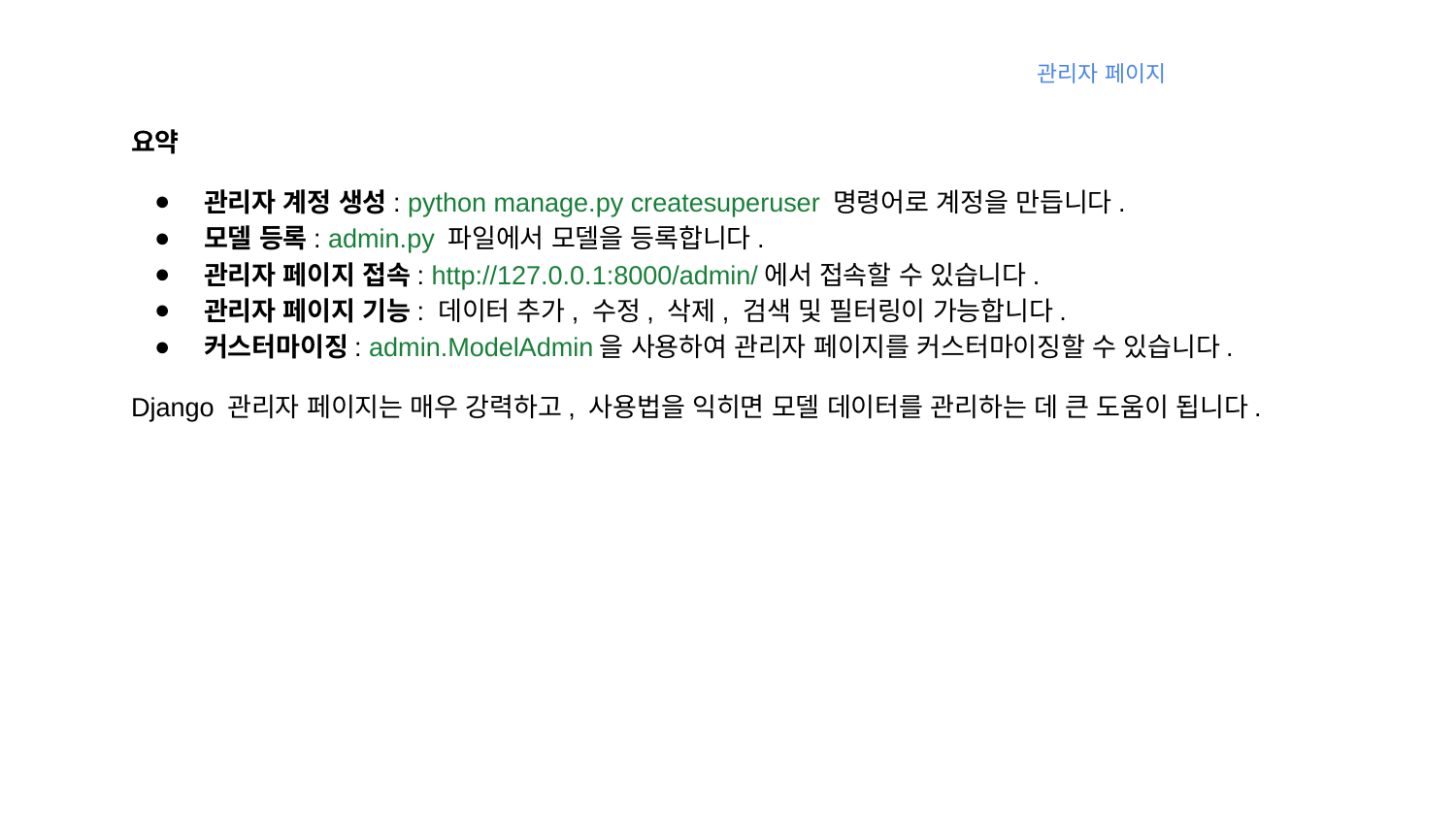

관리자 페이지
요약
관리자 계정 생성: python manage.py createsuperuser 명령어로 계정을 만듭니다.
모델 등록: admin.py 파일에서 모델을 등록합니다.
관리자 페이지 접속: http://127.0.0.1:8000/admin/에서 접속할 수 있습니다.
관리자 페이지 기능: 데이터 추가, 수정, 삭제, 검색 및 필터링이 가능합니다.
커스터마이징: admin.ModelAdmin을 사용하여 관리자 페이지를 커스터마이징할 수 있습니다.
Django 관리자 페이지는 매우 강력하고, 사용법을 익히면 모델 데이터를 관리하는 데 큰 도움이 됩니다.